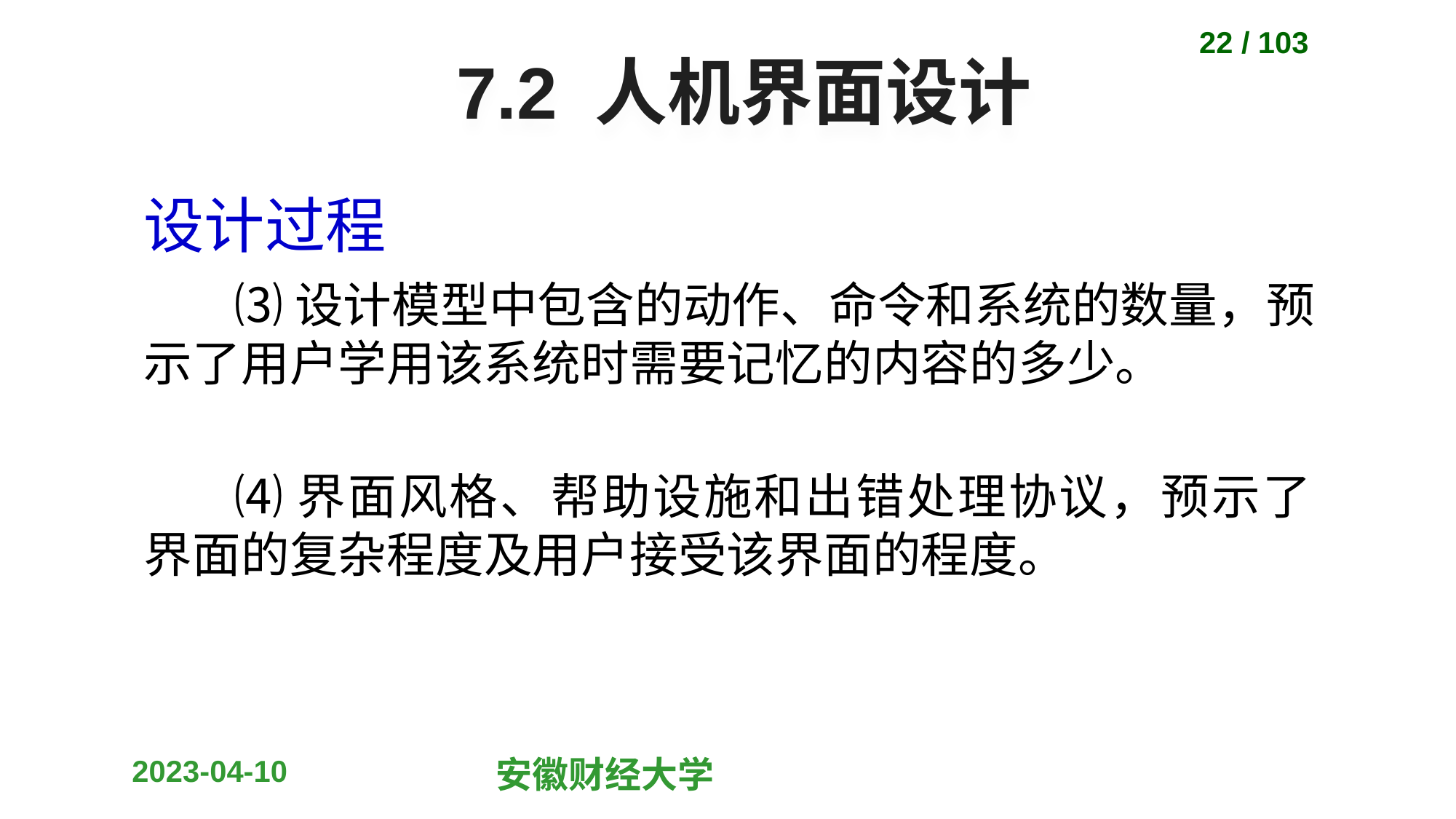

22 / 103
# 7.2 人机界面设计
设计过程
⑶设计模型中包含的动作、命令和系统的数量，预示了用户学用该系统时需要记忆的内容的多少。
⑷界面风格、帮助设施和出错处理协议，预示了界面的复杂程度及用户接受该界面的程度。
2023-04-10
安徽财经大学